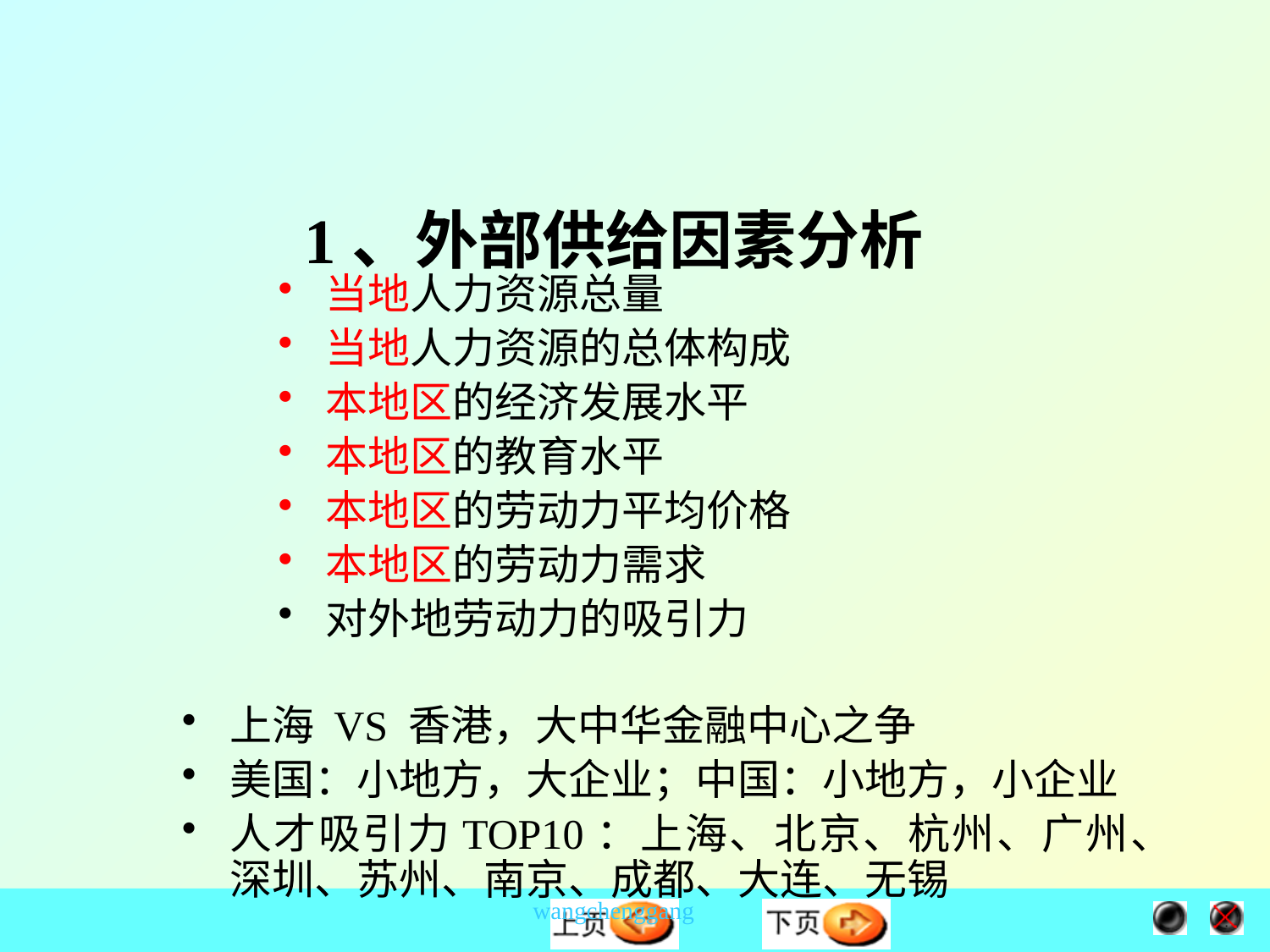

# 1、外部供给因素分析
当地人力资源总量
当地人力资源的总体构成
本地区的经济发展水平
本地区的教育水平
本地区的劳动力平均价格
本地区的劳动力需求
对外地劳动力的吸引力

上海 VS 香港，大中华金融中心之争
美国：小地方，大企业；中国：小地方，小企业
人才吸引力TOP10：上海、北京、杭州、广州、深圳、苏州、南京、成都、大连、无锡
wangchenggang